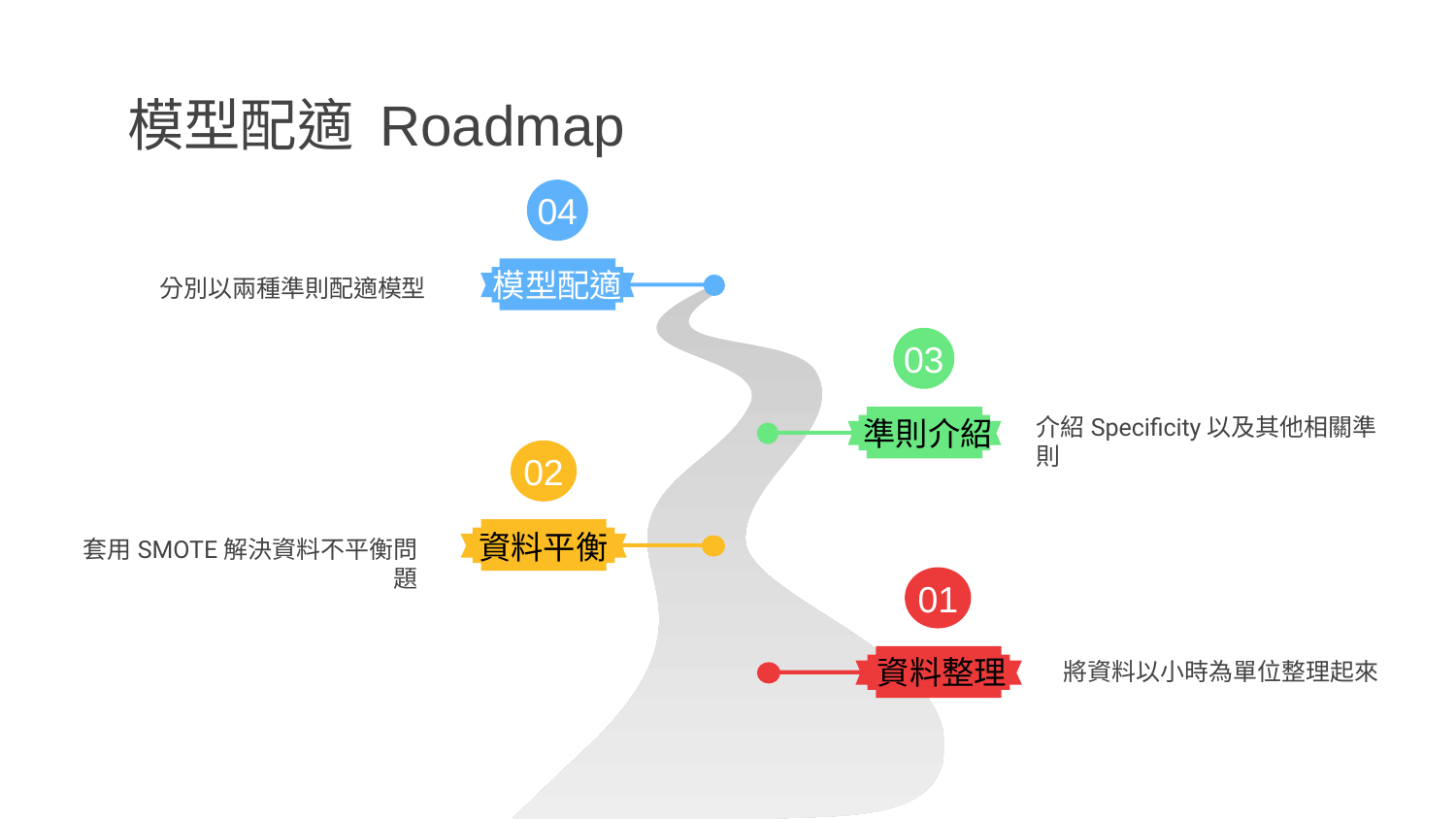

# 模型配適 Roadmap
04
分別以兩種準則配適模型

模型配適

03
介紹Specificity以及其他相關準則

準則介紹
02
套用SMOTE解決資料不平衡問題

資料平衡
01
將資料以小時為單位整理起來

資料整理